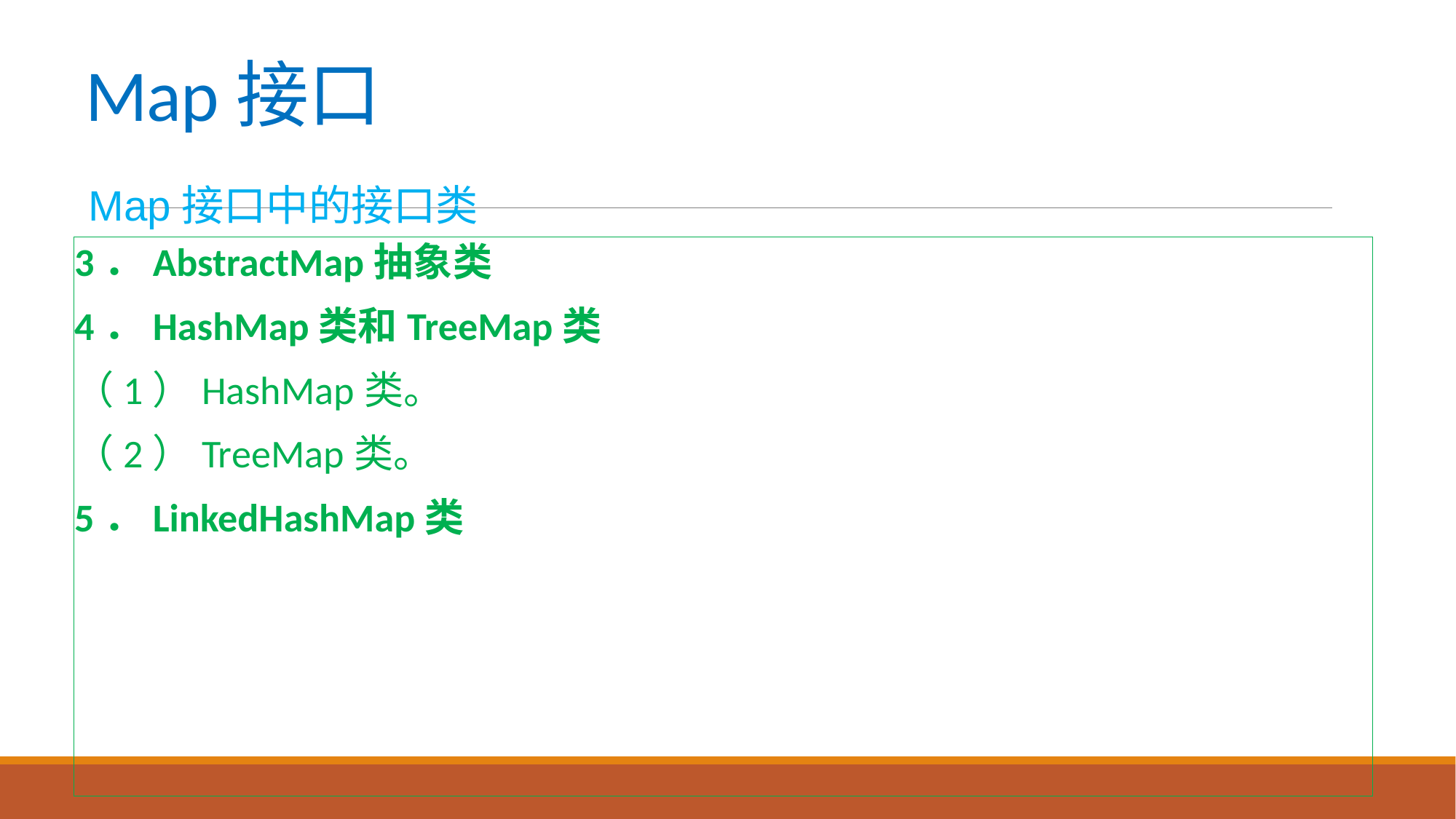

# Map接口
Map接口中的接口类
3．AbstractMap抽象类
4．HashMap类和TreeMap类
（1）HashMap类。
（2）TreeMap类。
5．LinkedHashMap类